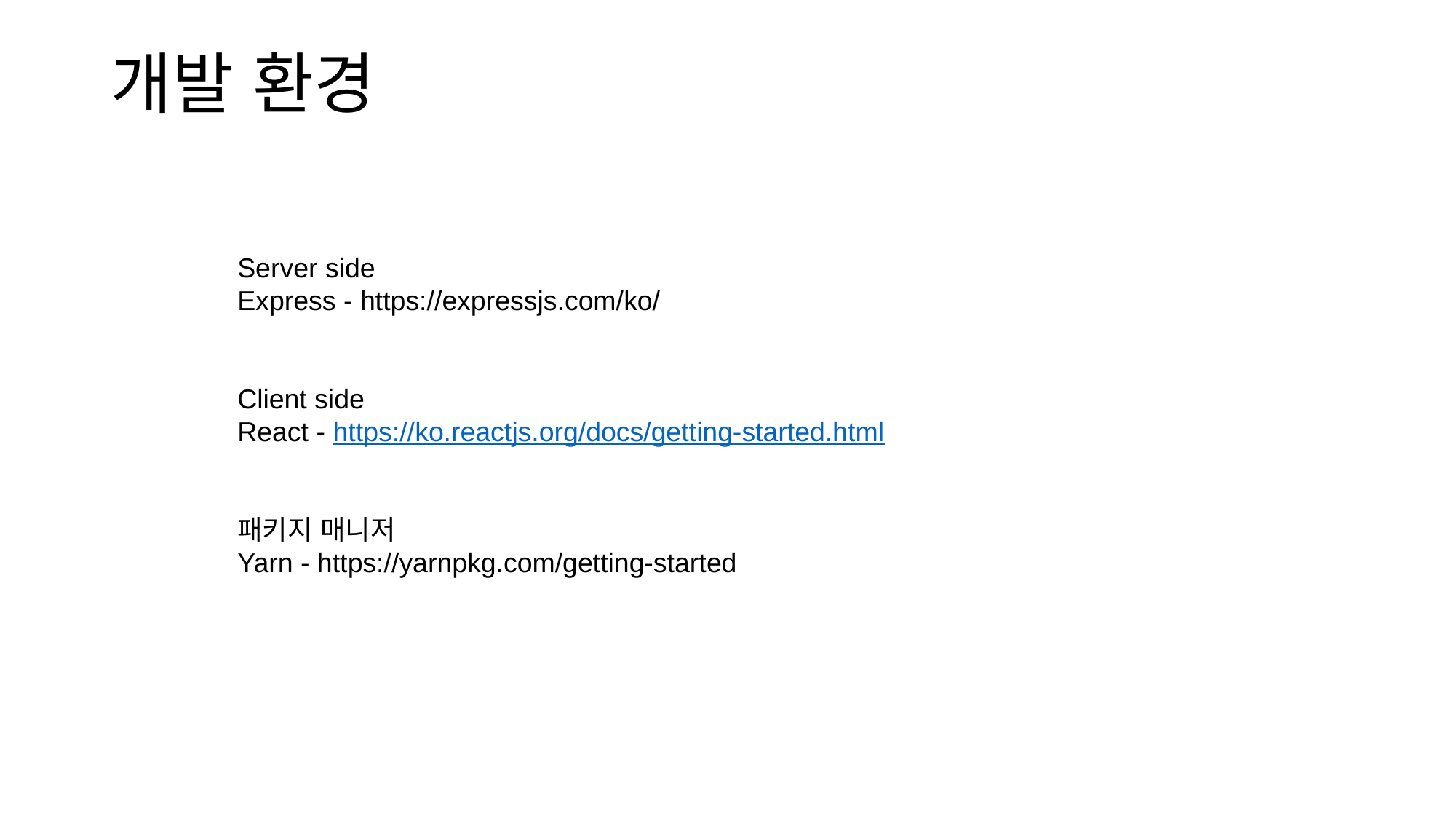

# 개발 환경
Server side
Express - https://expressjs.com/ko/

Client side
React - https://ko.reactjs.org/docs/getting-started.html

패키지 매니저
Yarn - https://yarnpkg.com/getting-started